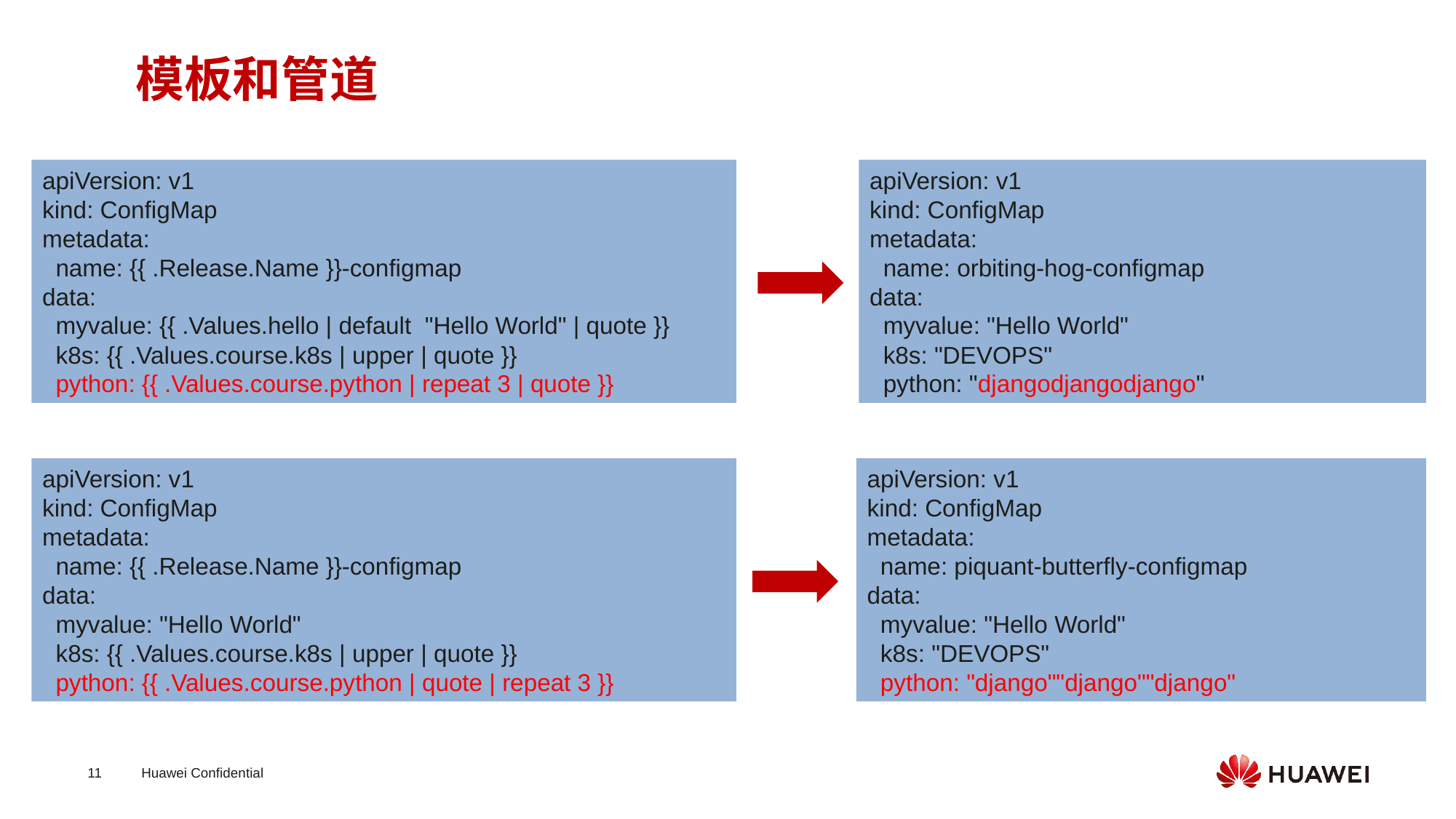

模板和管道
apiVersion: v1
kind: ConfigMap
metadata:
  name: orbiting-hog-configmap
data:
  myvalue: "Hello World"
  k8s: "DEVOPS"
  python: "djangodjangodjango"
apiVersion: v1
kind: ConfigMap
metadata:
  name: {{ .Release.Name }}-configmap
data:
  myvalue: {{ .Values.hello | default  "Hello World" | quote }}
  k8s: {{ .Values.course.k8s | upper | quote }}
  python: {{ .Values.course.python | repeat 3 | quote }}

apiVersion: v1
kind: ConfigMap
metadata:
  name: piquant-butterfly-configmap
data:
  myvalue: "Hello World"
  k8s: "DEVOPS"
  python: "django""django""django"
apiVersion: v1
kind: ConfigMap
metadata:
  name: {{ .Release.Name }}-configmap
data:
  myvalue: "Hello World"
  k8s: {{ .Values.course.k8s | upper | quote }}
  python: {{ .Values.course.python | quote | repeat 3 }}